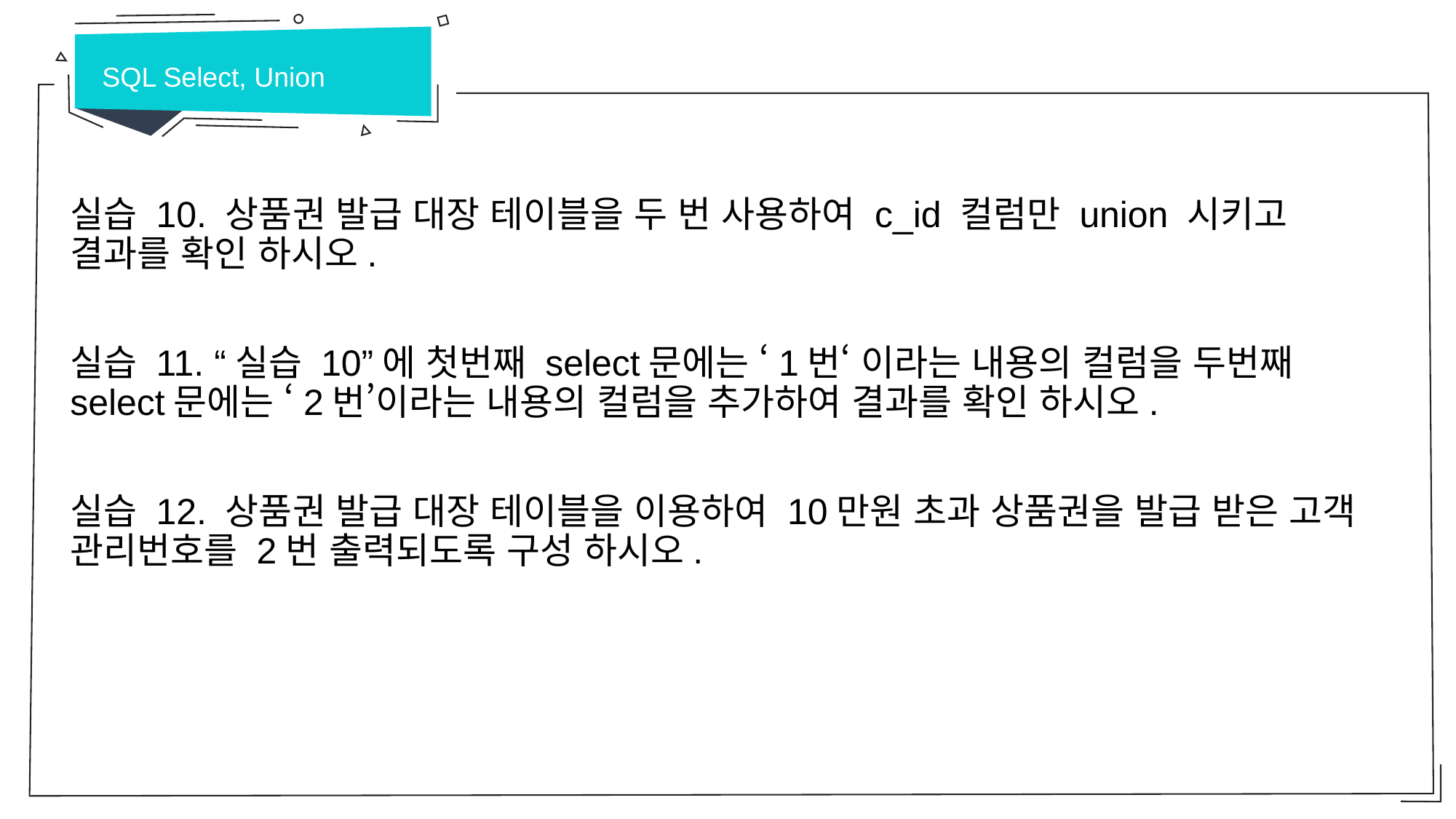

SQL Select, Union
실습 10. 상품권 발급 대장 테이블을 두 번 사용하여 c_id 컬럼만 union 시키고 결과를 확인 하시오.

실습 11. “실습 10”에 첫번째 select문에는 ‘1번‘ 이라는 내용의 컬럼을 두번째 select문에는 ‘2번’이라는 내용의 컬럼을 추가하여 결과를 확인 하시오.

실습 12. 상품권 발급 대장 테이블을 이용하여 10만원 초과 상품권을 발급 받은 고객 관리번호를 2번 출력되도록 구성 하시오.